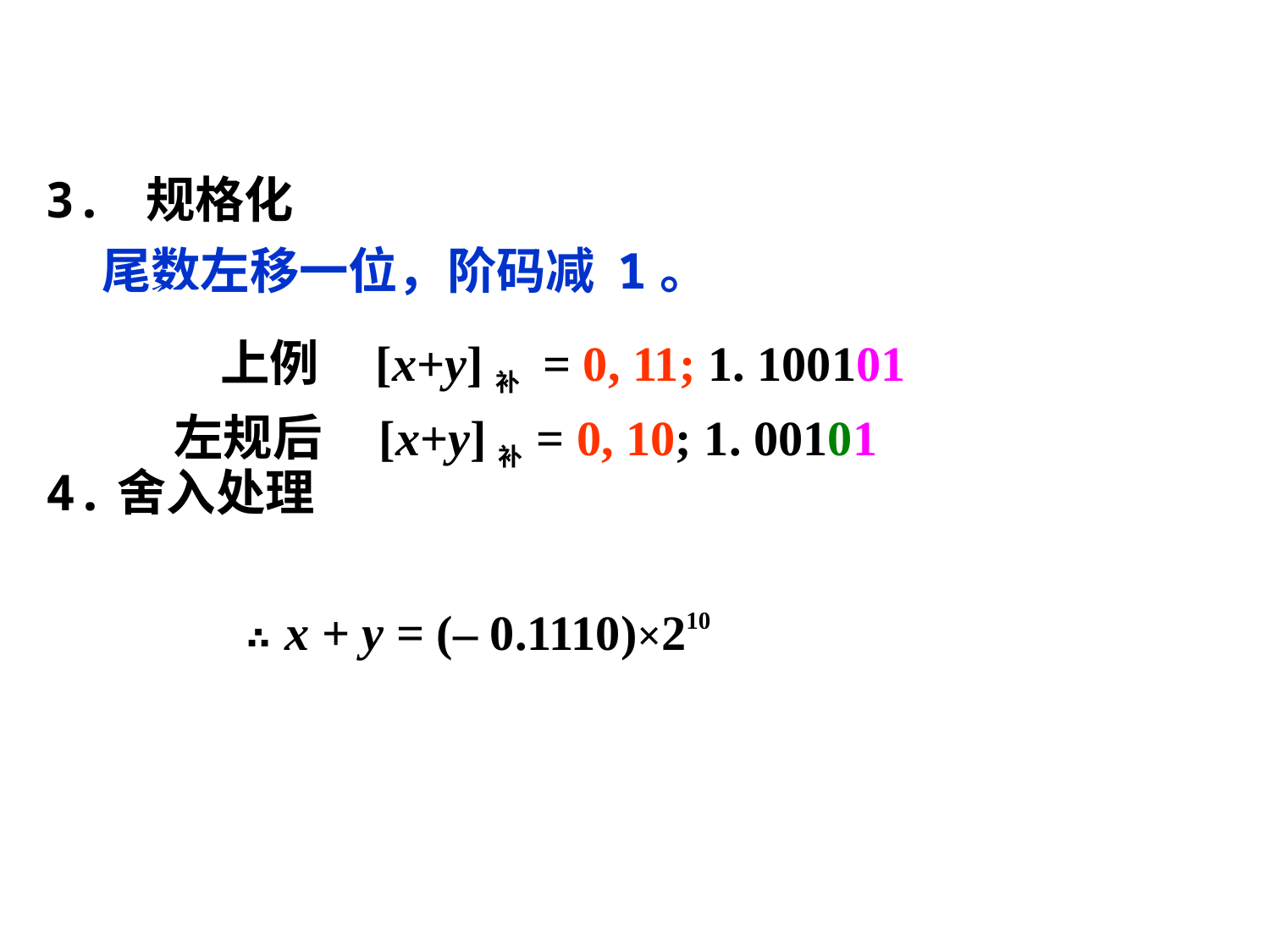

3. 规格化
   尾数左移一位，阶码减 1。

上例    [x+y]补 = 0, 11; 1. 100101
左规后    [x+y]补 = 0, 10; 1. 00101
4.舍入处理
∴ x + y = (– 0.1110)×210